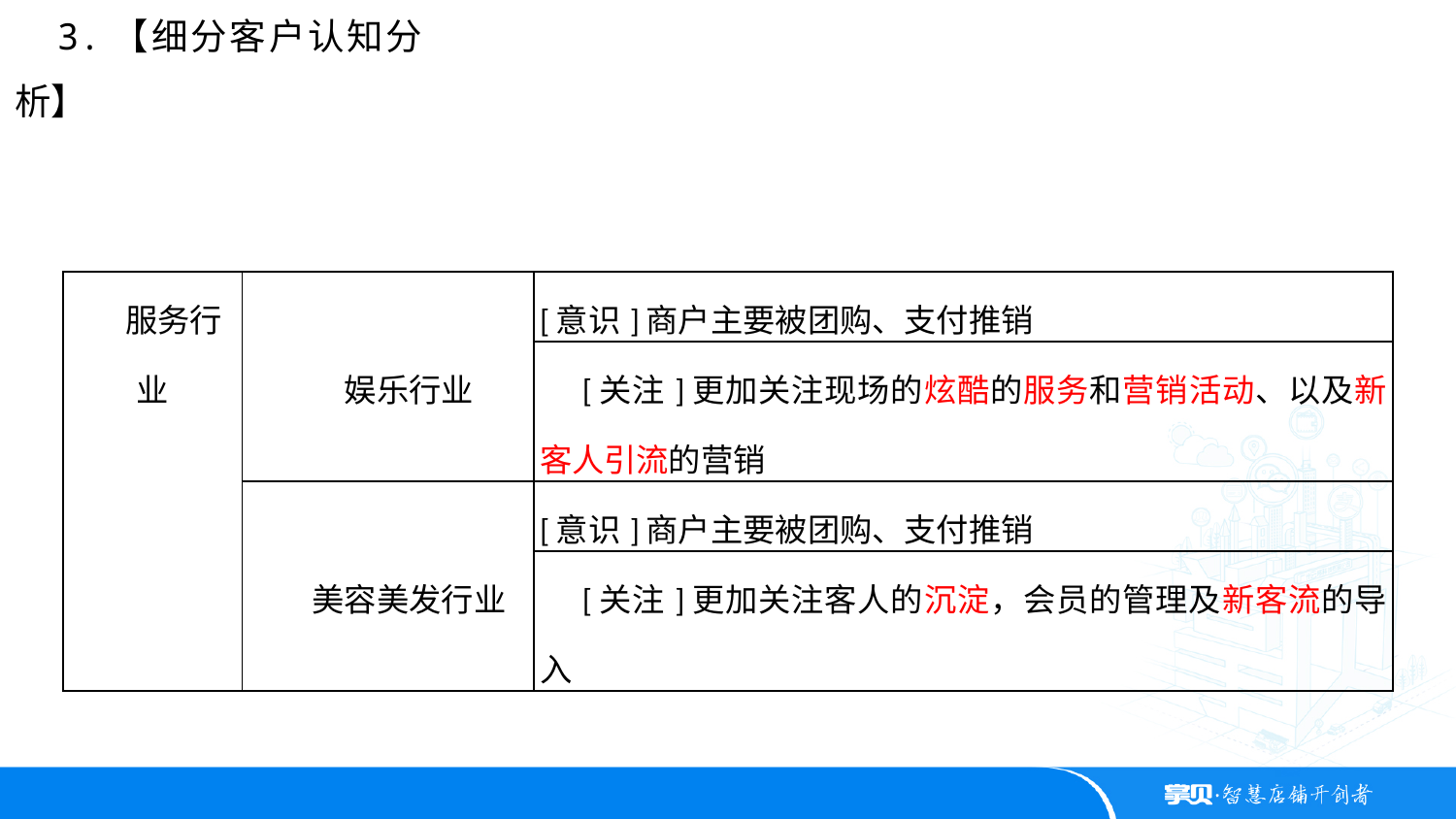

3.【细分客户认知分析】
| 服务行业 | 娱乐行业 | [意识]商户主要被团购、支付推销 |
| --- | --- | --- |
|  |  | [关注]更加关注现场的炫酷的服务和营销活动、以及新客人引流的营销 |
|  | 美容美发行业 | [意识]商户主要被团购、支付推销 |
|  |  | [关注]更加关注客人的沉淀，会员的管理及新客流的导入 |